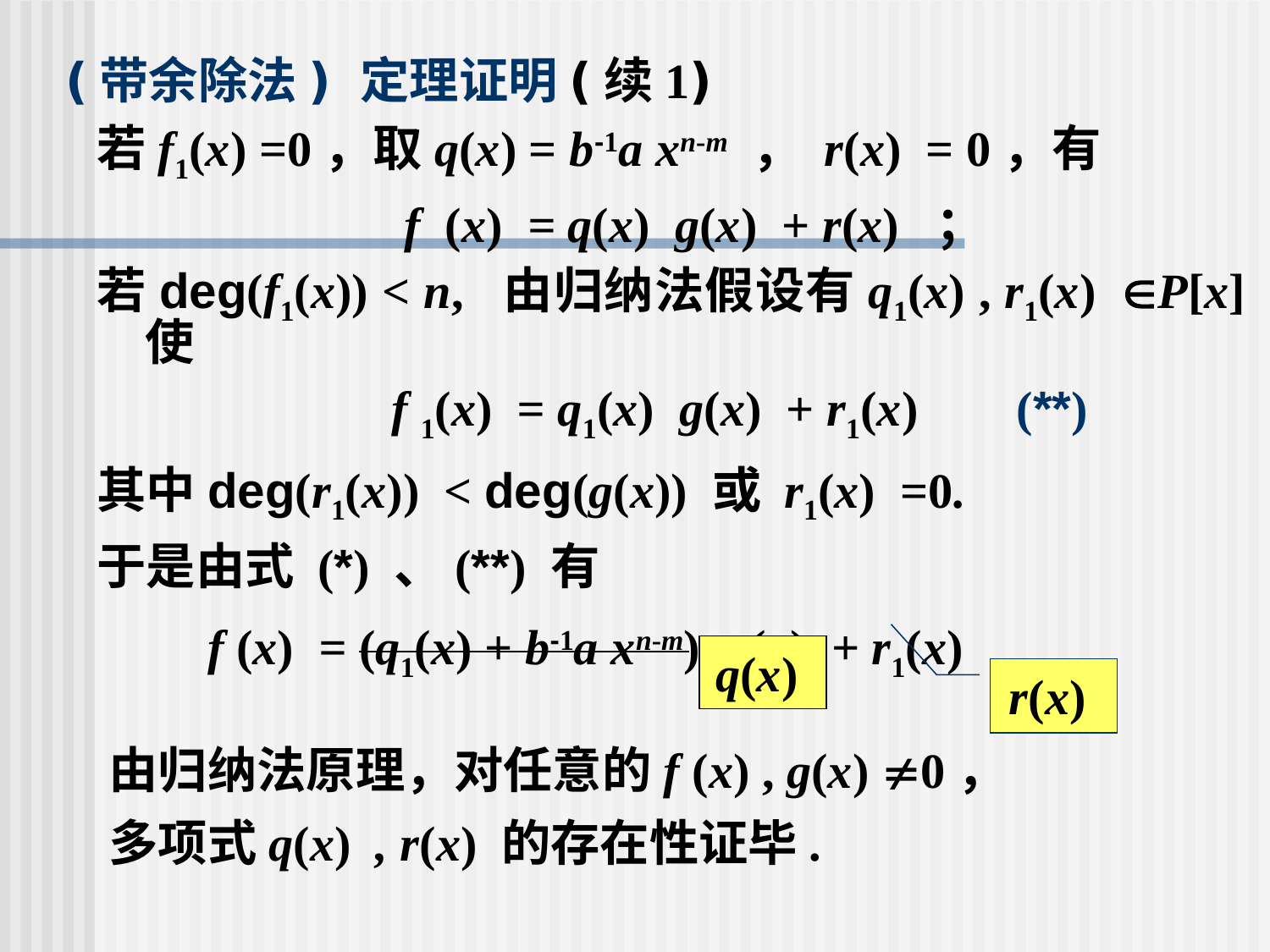

# (带余除法) 定理证明(续1)
若f1(x) =0，取q(x) = b-1a xn-m ， r(x)  = 0，有
                         f  (x)  = q(x)  g(x)  + r(x)  ；
若deg(f1(x)) < n,  由归纳法假设有q1(x) , r1(x)  ∈P[x]使
                        f 1(x)  = q1(x)  g(x)  + r1(x)        (**)
其中deg(r1(x))  < deg(g(x)) 或 r1(x)  =0.
于是由式 (*) 、(**) 有
         f (x)  = (q1(x) + b-1a xn-m)  g(x)  + r1(x)
q(x)
r(x)
由归纳法原理，对任意的f (x) , g(x) ≠0，
多项式q(x)  , r(x) 的存在性证毕.